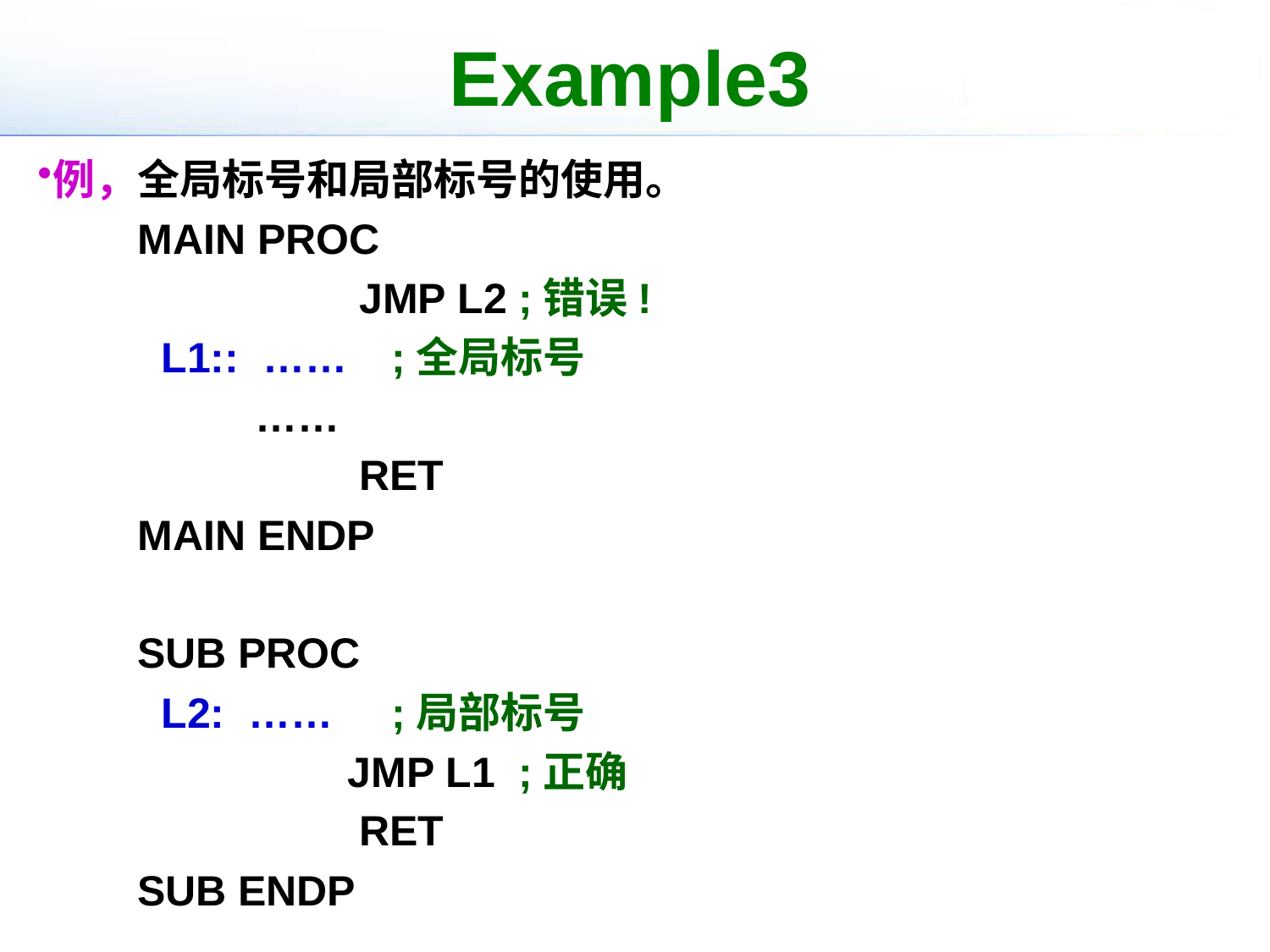

# Example3
例，全局标号和局部标号的使用。
MAIN PROC
	        JMP L2	;错误!
  L1::  ……	;全局标号
          ……
	        RET
MAIN ENDP

SUB PROC
  L2:  ……	;局部标号
	       JMP L1	;正确
	        RET
SUB ENDP